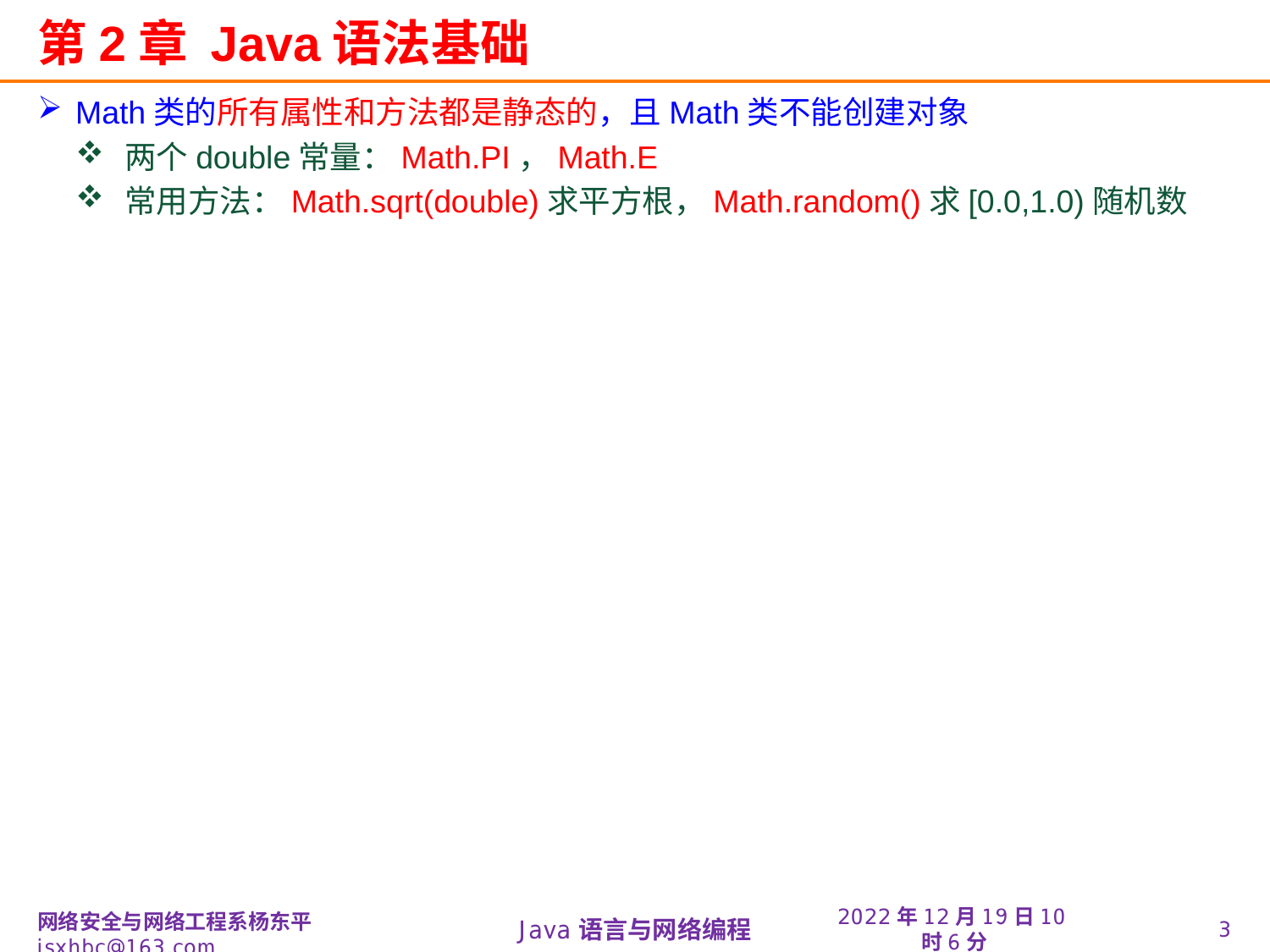

# 第2章 Java语法基础
Math类的所有属性和方法都是静态的，且Math类不能创建对象
两个double常量：Math.PI，Math.E
常用方法：Math.sqrt(double)求平方根，Math.random()求[0.0,1.0)随机数